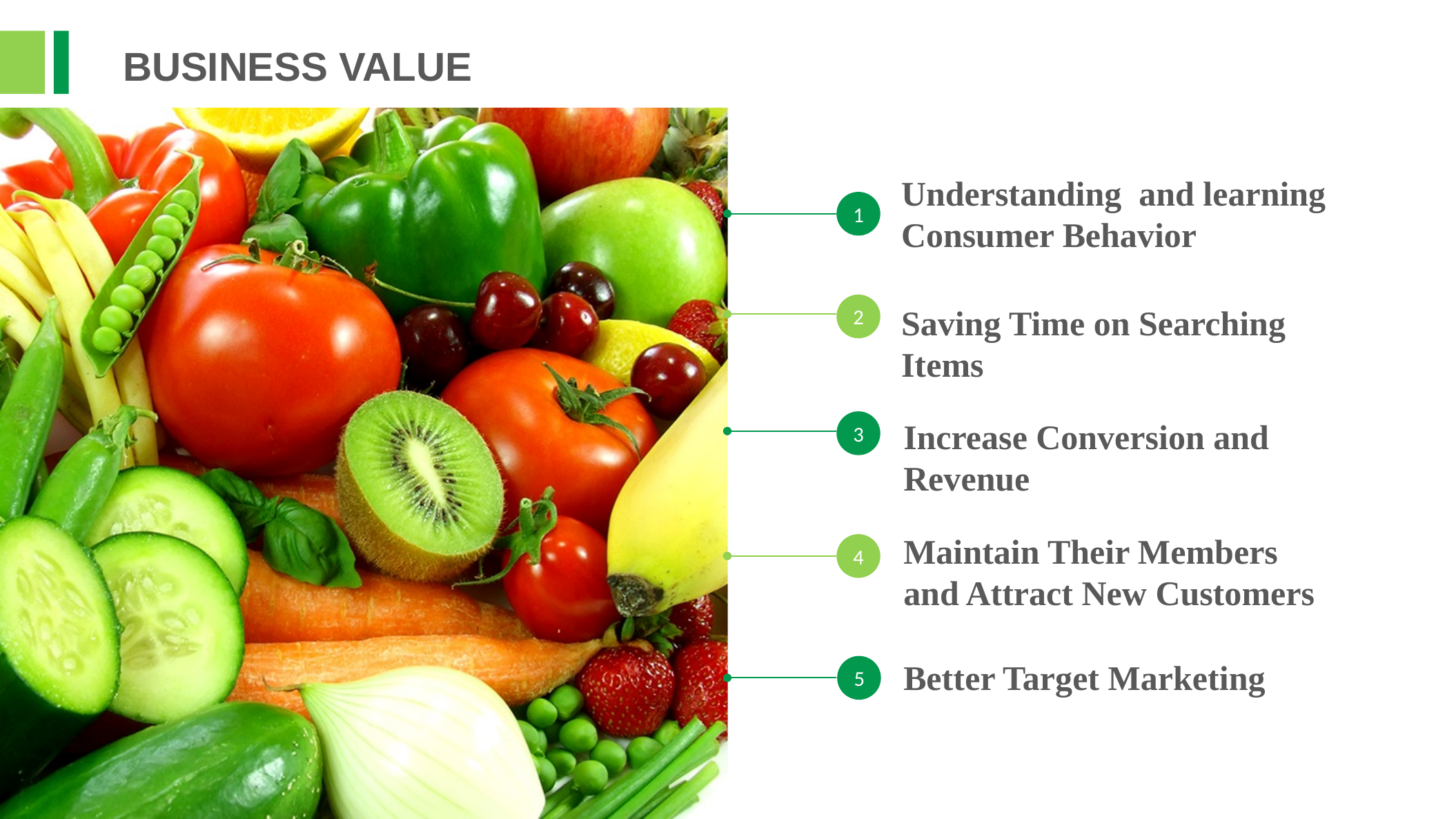

点击添加相关标题文字
BUSINESS VALUE

Understanding  and learning Consumer Behavior
1
2
Saving Time on Searching Items
Increase Conversion and Revenue
3
Maintain Their Members and Attract New Customers
4
Better Target Marketing
5